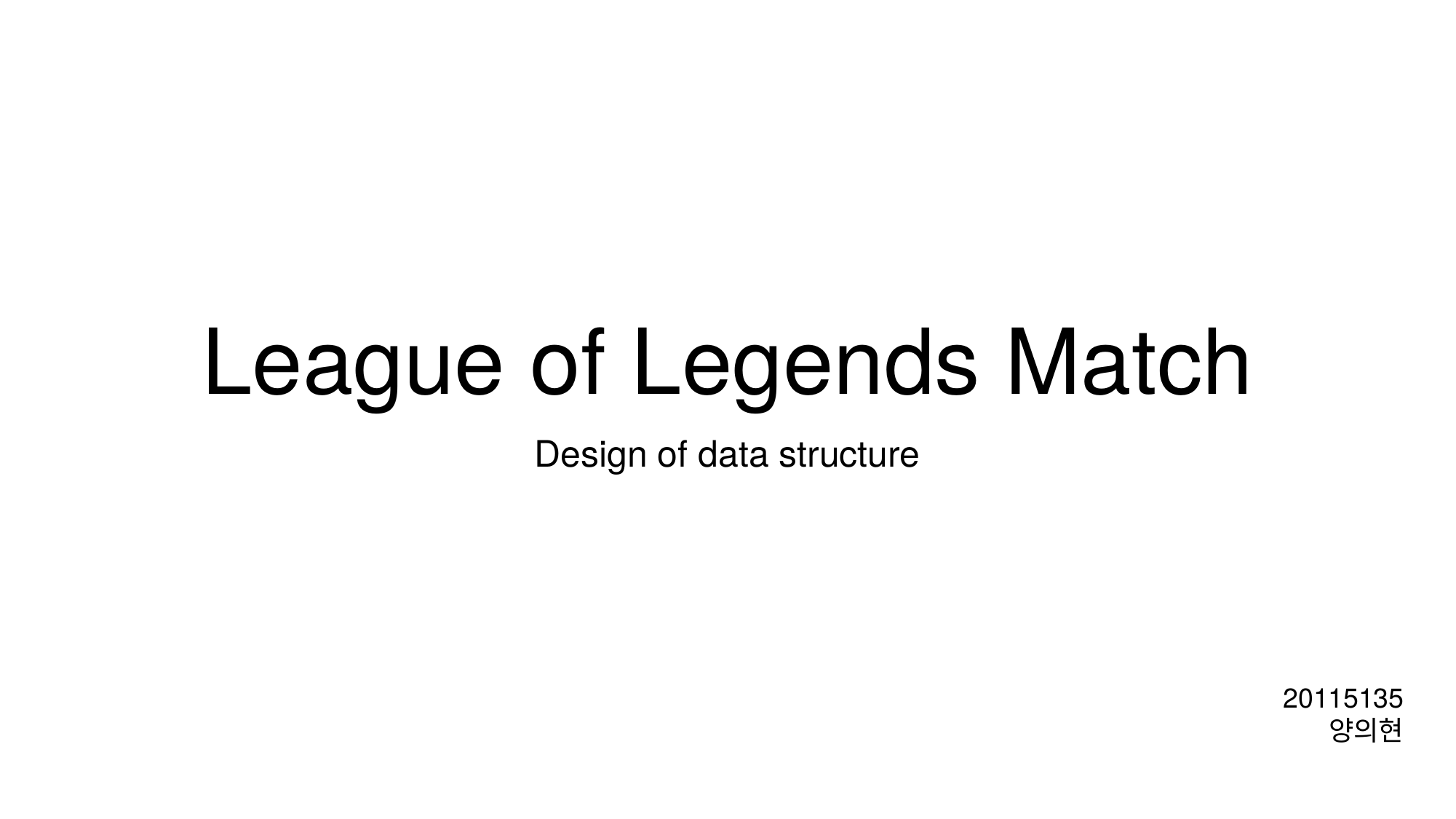

# League of Legends Match
Design of data structure
20115135
양의현